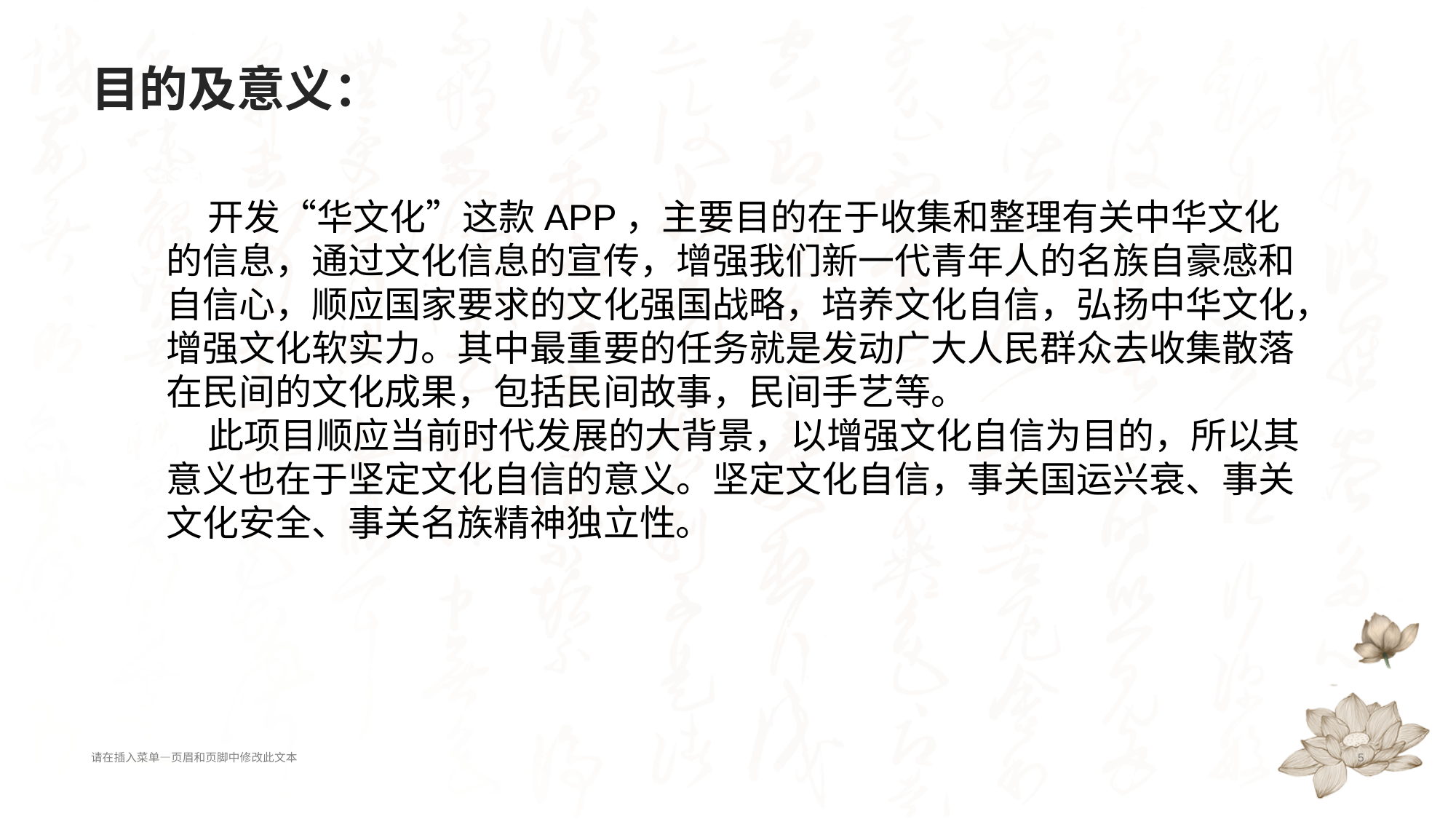

# 目的及意义：
    开发“华文化”这款APP，主要目的在于收集和整理有关中华文化的信息，通过文化信息的宣传，增强我们新一代青年人的名族自豪感和自信心，顺应国家要求的文化强国战略，培养文化自信，弘扬中华文化，增强文化软实力。其中最重要的任务就是发动广大人民群众去收集散落在民间的文化成果，包括民间故事，民间手艺等。
    此项目顺应当前时代发展的大背景，以增强文化自信为目的，所以其意义也在于坚定文化自信的意义。坚定文化自信，事关国运兴衰、事关文化安全、事关名族精神独立性。
请在插入菜单—页眉和页脚中修改此文本
5